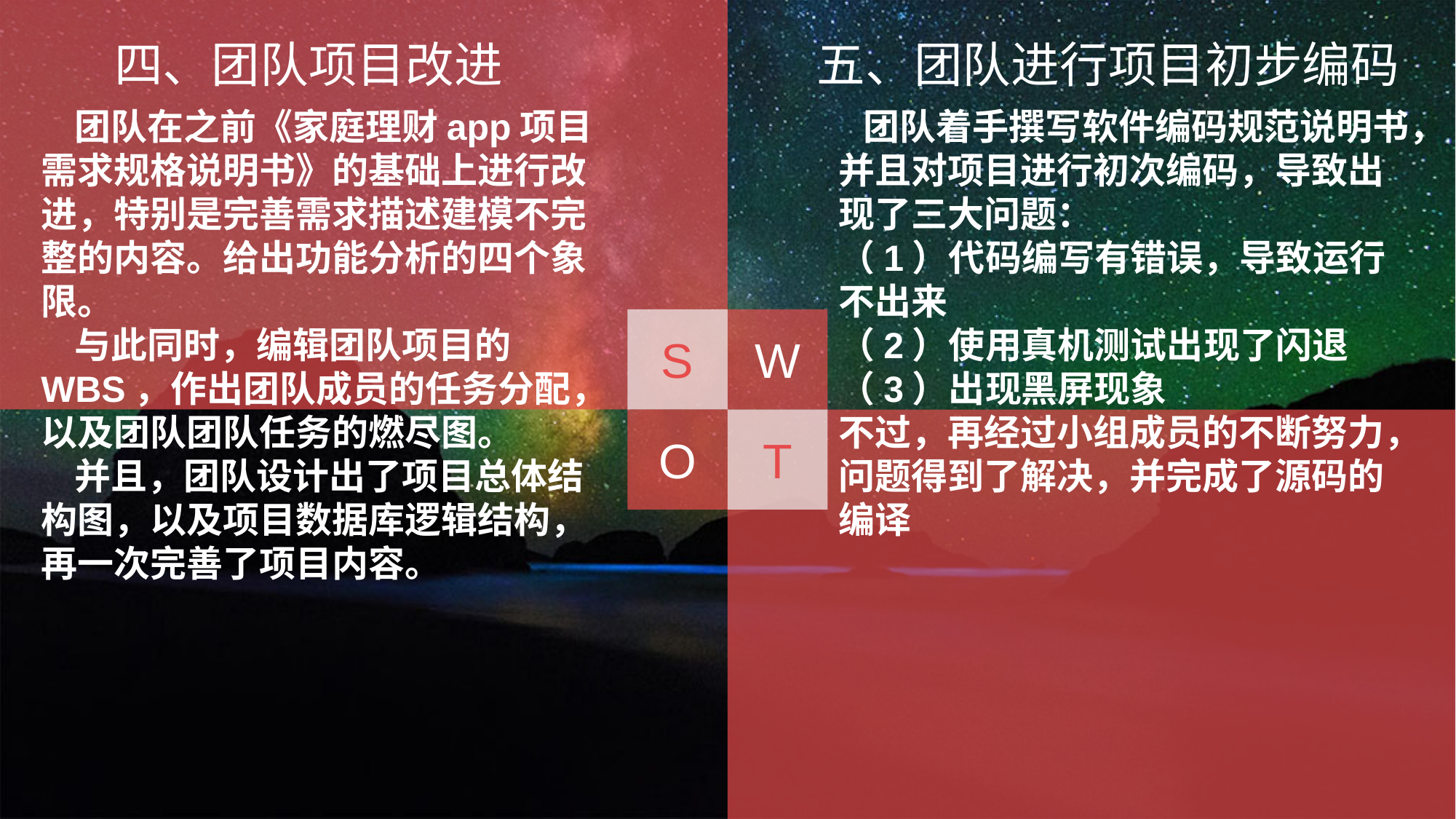

四、团队项目改进
五、团队进行项目初步编码

   团队在之前《家庭理财app项目需求规格说明书》的基础上进行改进，特别是完善需求描述建模不完整的内容。给出功能分析的四个象限。
   与此同时，编辑团队项目的WBS，作出团队成员的任务分配，以及团队团队任务的燃尽图。
   并且，团队设计出了项目总体结构图，以及项目数据库逻辑结构，再一次完善了项目内容。

  团队着手撰写软件编码规范说明书，并且对项目进行初次编码，导致出现了三大问题：
（1）代码编写有错误，导致运行不出来
（2）使用真机测试出现了闪退
（3）出现黑屏现象
不过，再经过小组成员的不断努力，问题得到了解决，并完成了源码的编译

S

W

O

T